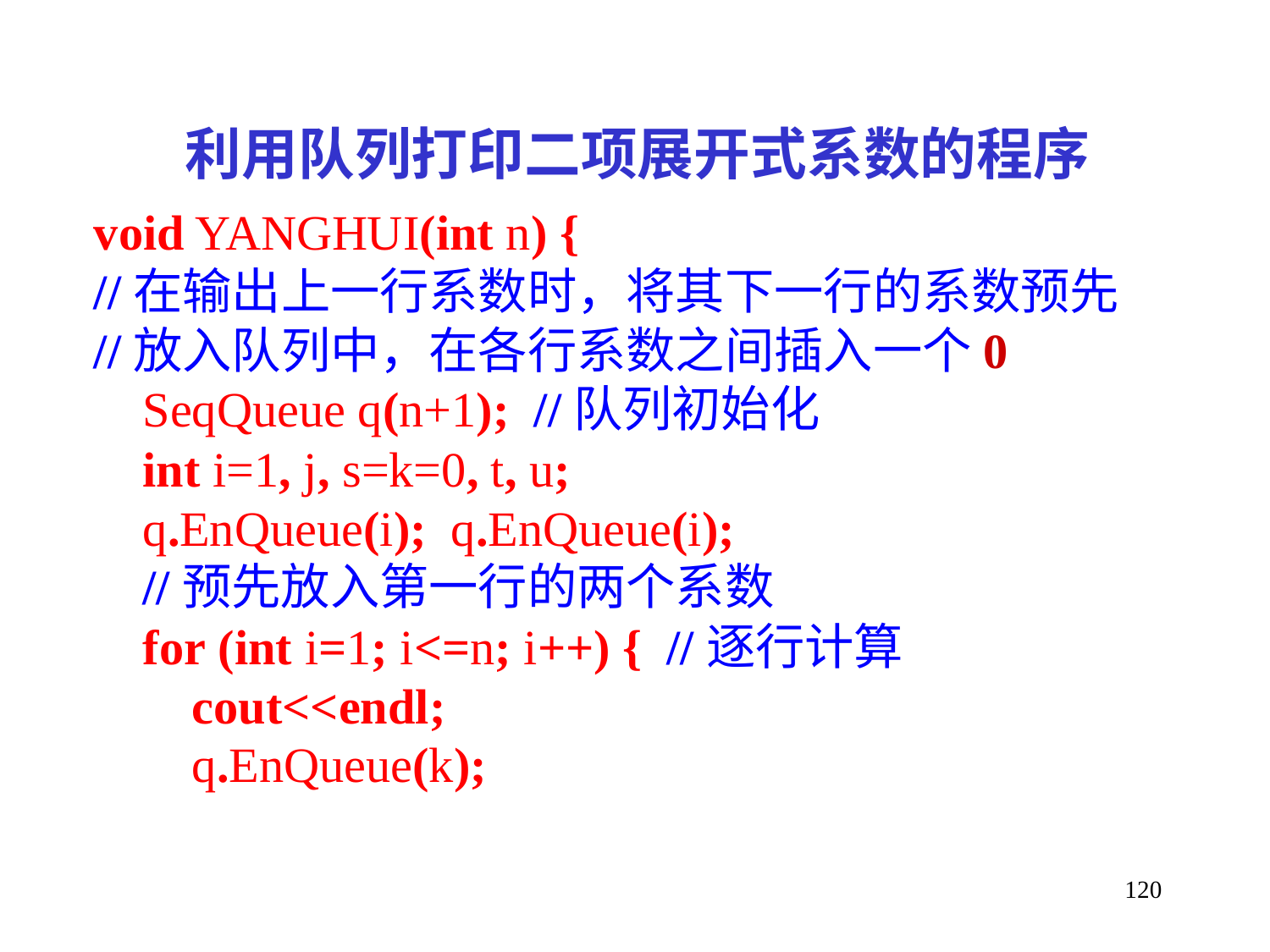

利用队列打印二项展开式系数的程序
void YANGHUI(int n) {
//在输出上一行系数时，将其下一行的系数预先
//放入队列中，在各行系数之间插入一个0
    SeqQueue q(n+1);  //队列初始化
    int i=1, j, s=k=0, t, u;
    q.EnQueue(i);  q.EnQueue(i);
    //预先放入第一行的两个系数
    for (int i=1; i<=n; i++) {  //逐行计算
        cout<<endl;
        q.EnQueue(k);
120